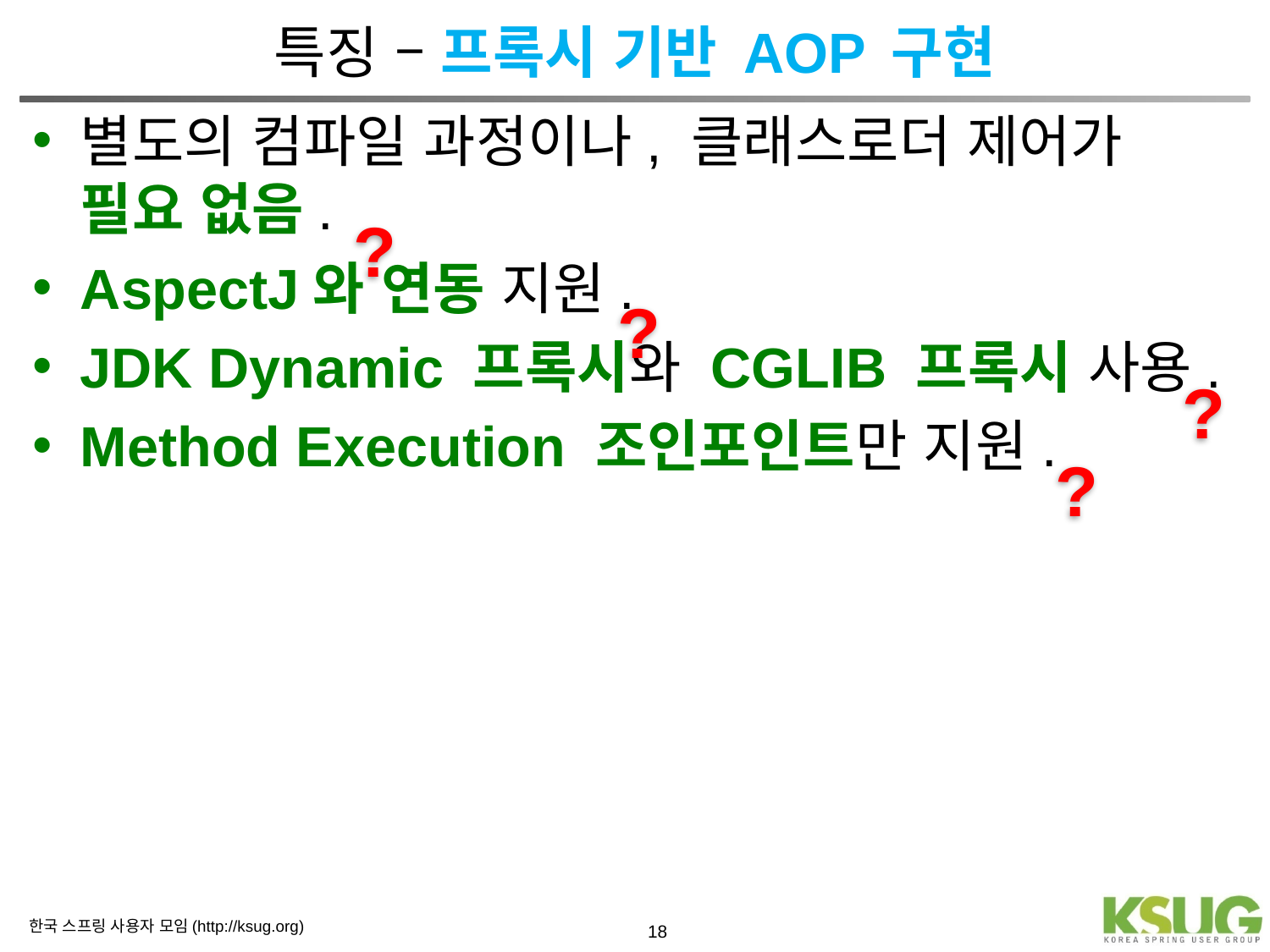

# 특징 – 프록시 기반 AOP 구현
별도의 컴파일 과정이나, 클래스로더 제어가 필요 없음.
AspectJ와 연동 지원.
JDK Dynamic 프록시와 CGLIB 프록시 사용.
Method Execution 조인포인트만 지원.
?
?
?
?